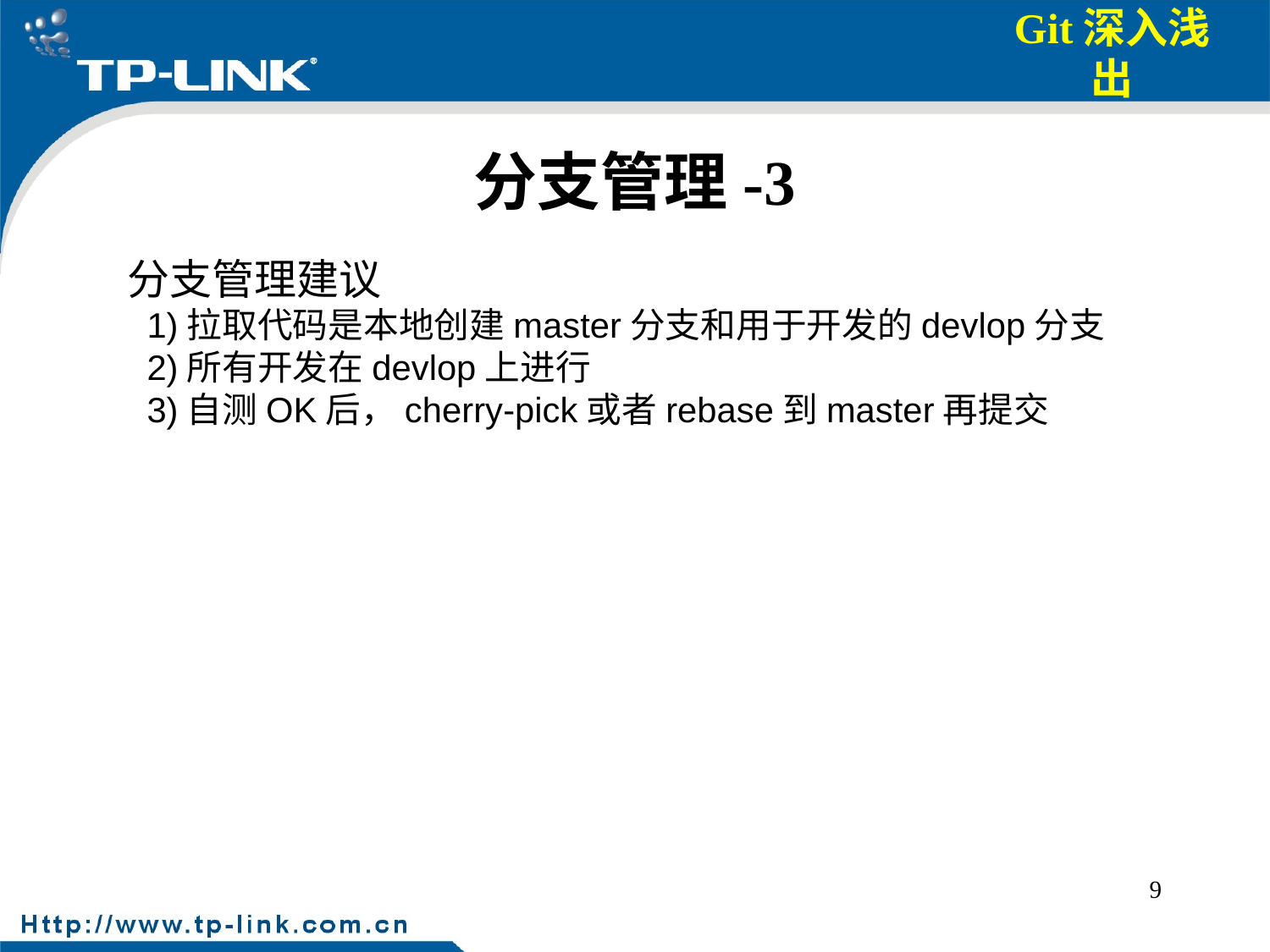

# 分支管理-3
分支管理建议
  1)拉取代码是本地创建master分支和用于开发的devlop分支
  2)所有开发在devlop上进行
  3)自测OK后，cherry-pick或者rebase到master再提交

9